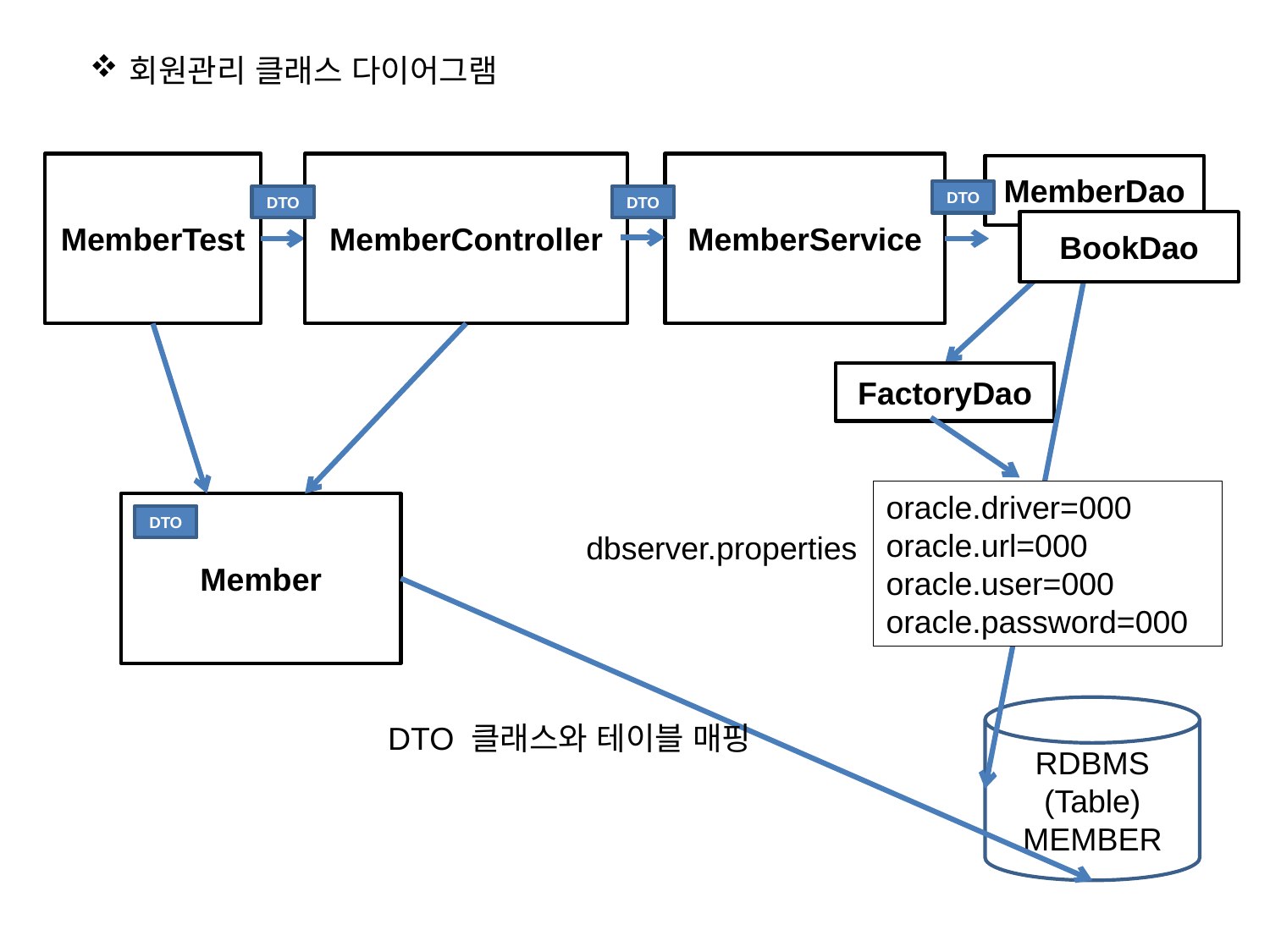

회원관리 클래스 다이어그램
MemberTest
MemberController
MemberService
MemberDao
DTO
DTO
DTO
BookDao
FactoryDao
oracle.driver=000
oracle.url=000
oracle.user=000
oracle.password=000
Member
DTO
dbserver.properties
RDBMS
(Table)
MEMBER
DTO 클래스와 테이블 매핑